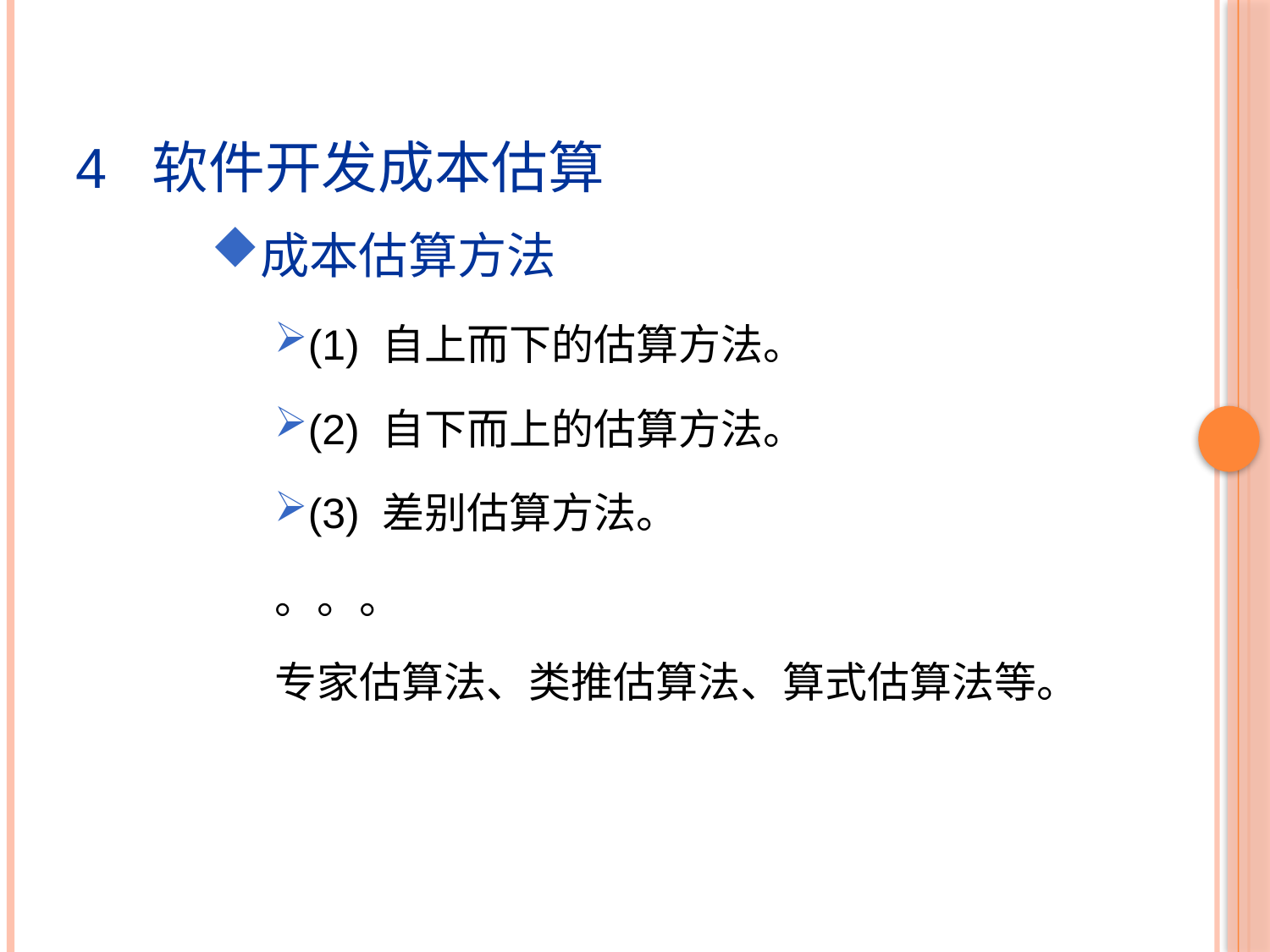

4  软件开发成本估算
成本估算方法
(1) 自上而下的估算方法。
(2) 自下而上的估算方法。
(3) 差别估算方法。
。。。
专家估算法、类推估算法、算式估算法等。